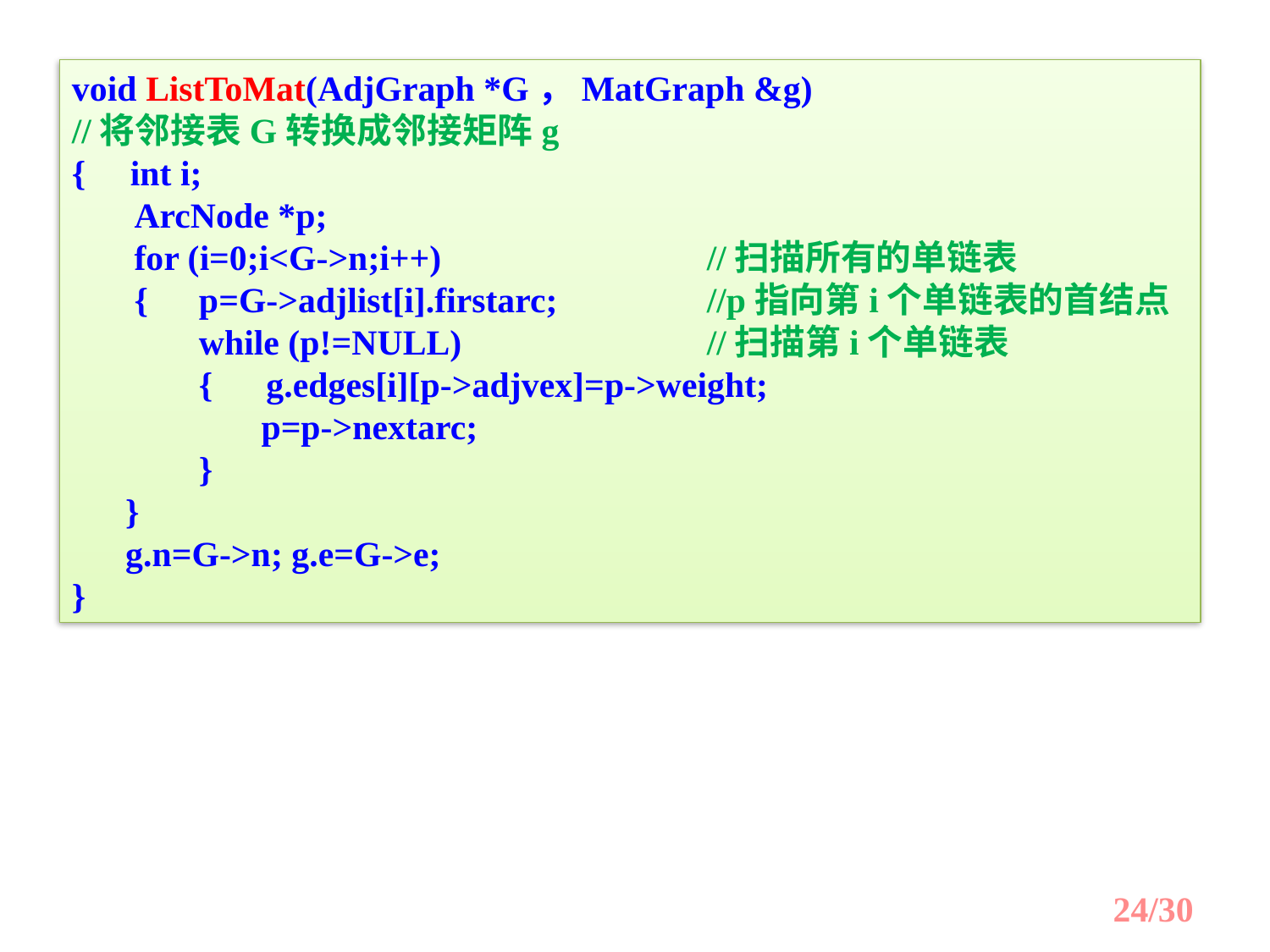

void ListToMat(AdjGraph *G，MatGraph &g)
//将邻接表G转换成邻接矩阵g
{     int i;
       ArcNode *p;
       for (i=0;i<G->n;i++)			//扫描所有的单链表
       {	p=G->adjlist[i].firstarc;		//p指向第i个单链表的首结点
	while (p!=NULL)		//扫描第i个单链表
	{      g.edges[i][p->adjvex]=p->weight;
	       p=p->nextarc;
	}
      }
      g.n=G->n; g.e=G->e;
}
24/30